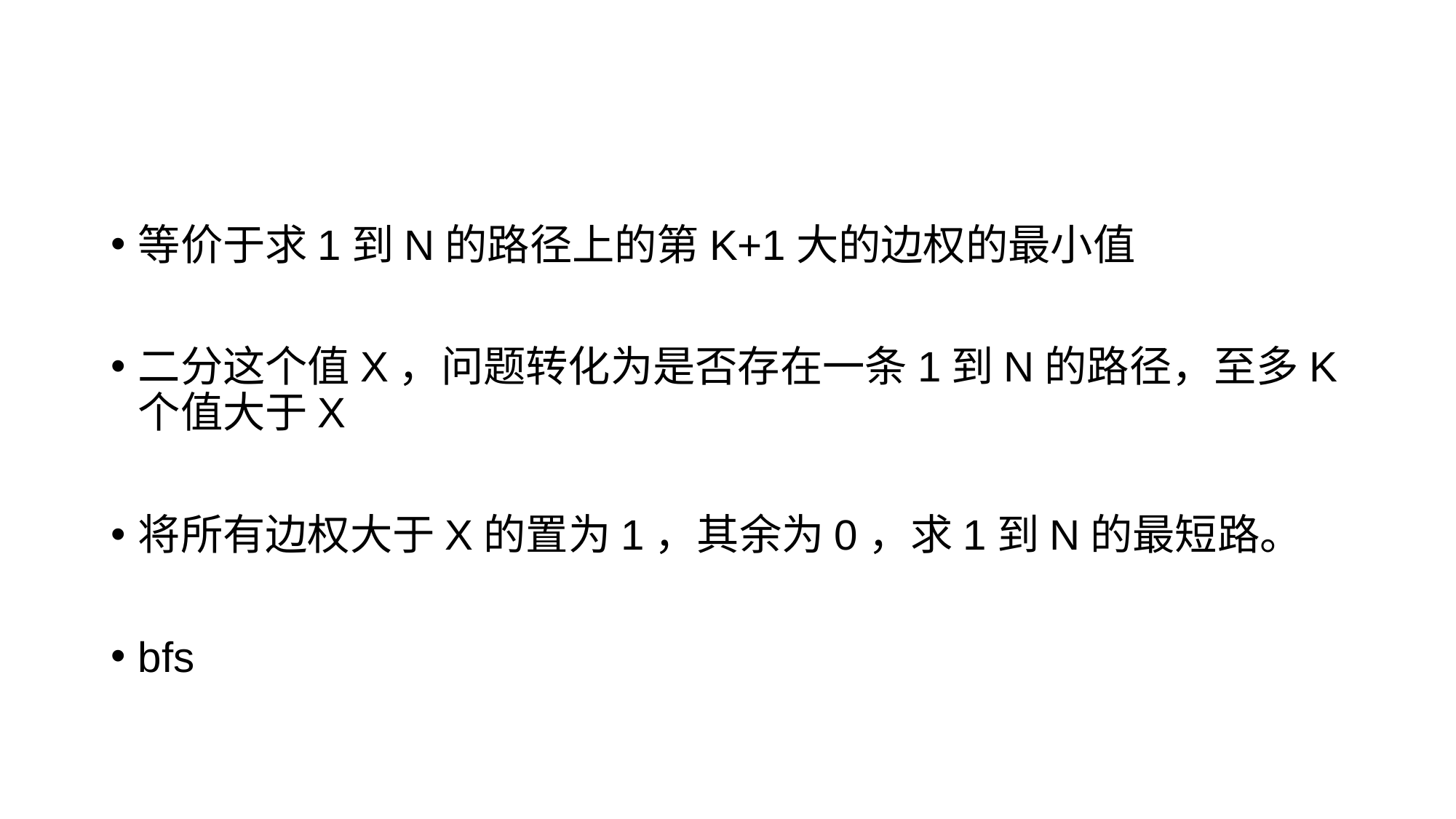

等价于求1到N的路径上的第K+1大的边权的最小值

二分这个值X，问题转化为是否存在一条1到N的路径，至多K个值大于X

将所有边权大于X的置为1，其余为0，求1到N的最短路。

bfs